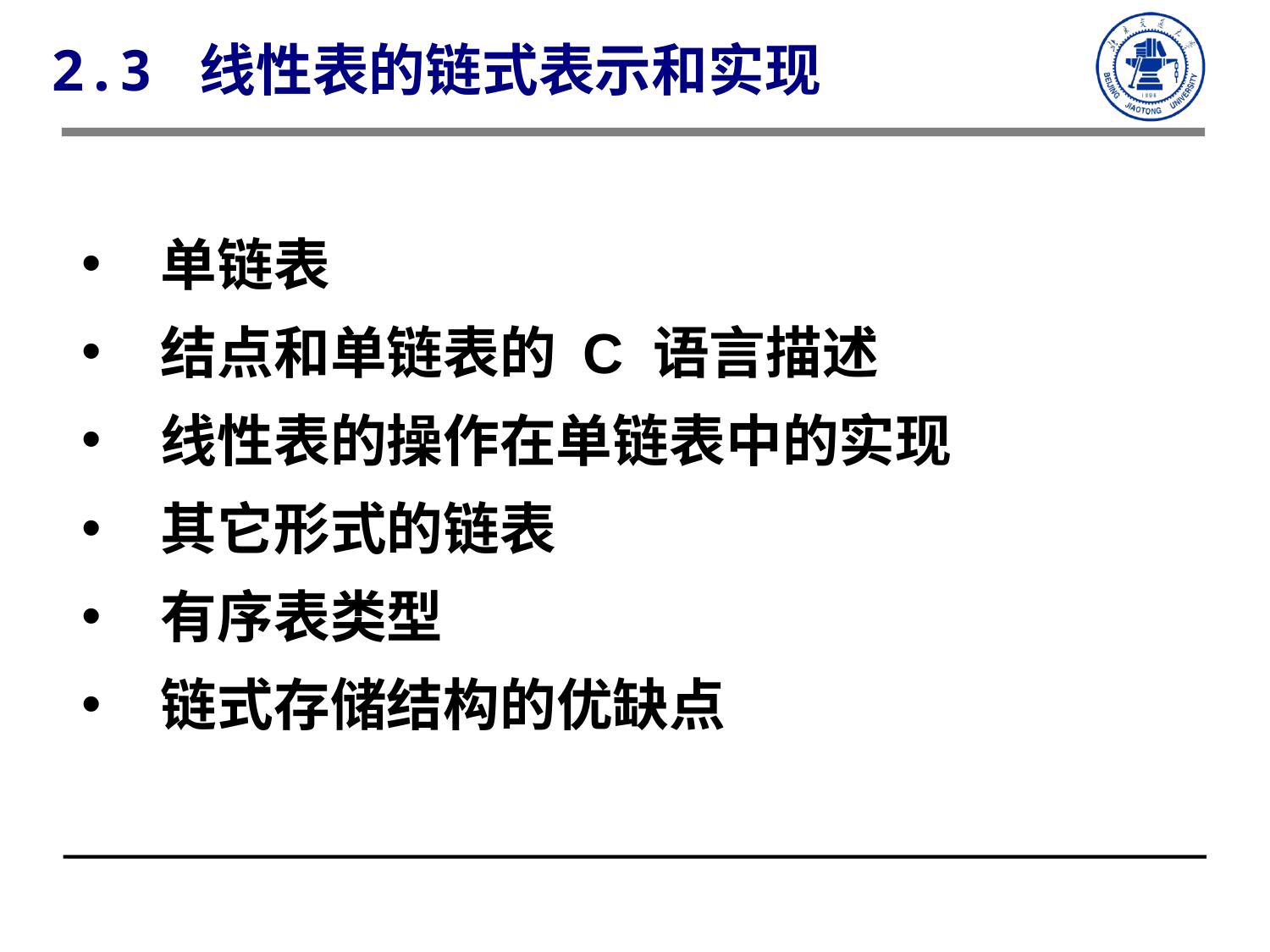

2.3 线性表的链式表示和实现
单链表
结点和单链表的 C 语言描述
线性表的操作在单链表中的实现
其它形式的链表
有序表类型
链式存储结构的优缺点